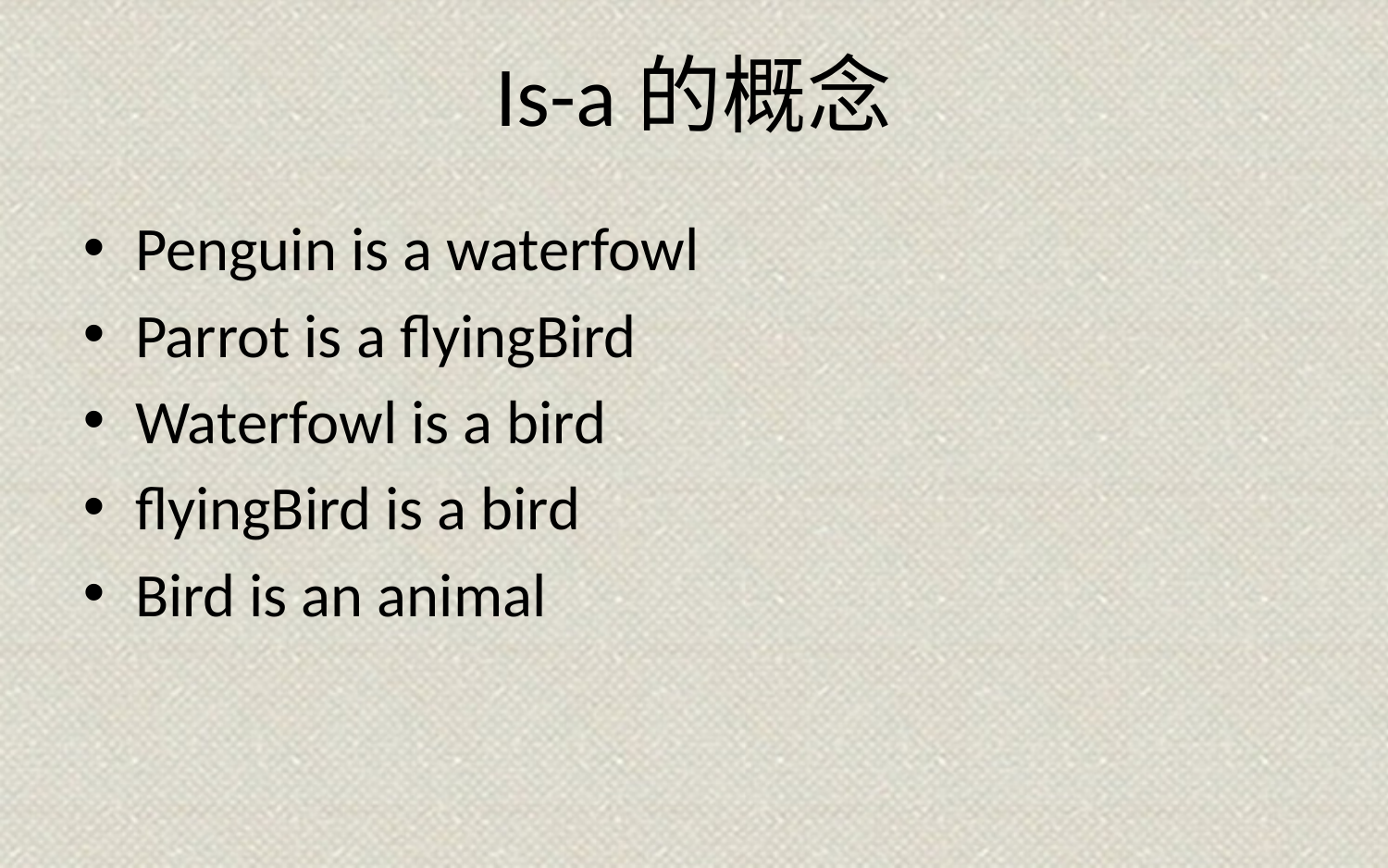

# Is-a的概念
Penguin is a waterfowl
Parrot is a flyingBird
Waterfowl is a bird
flyingBird is a bird
Bird is an animal